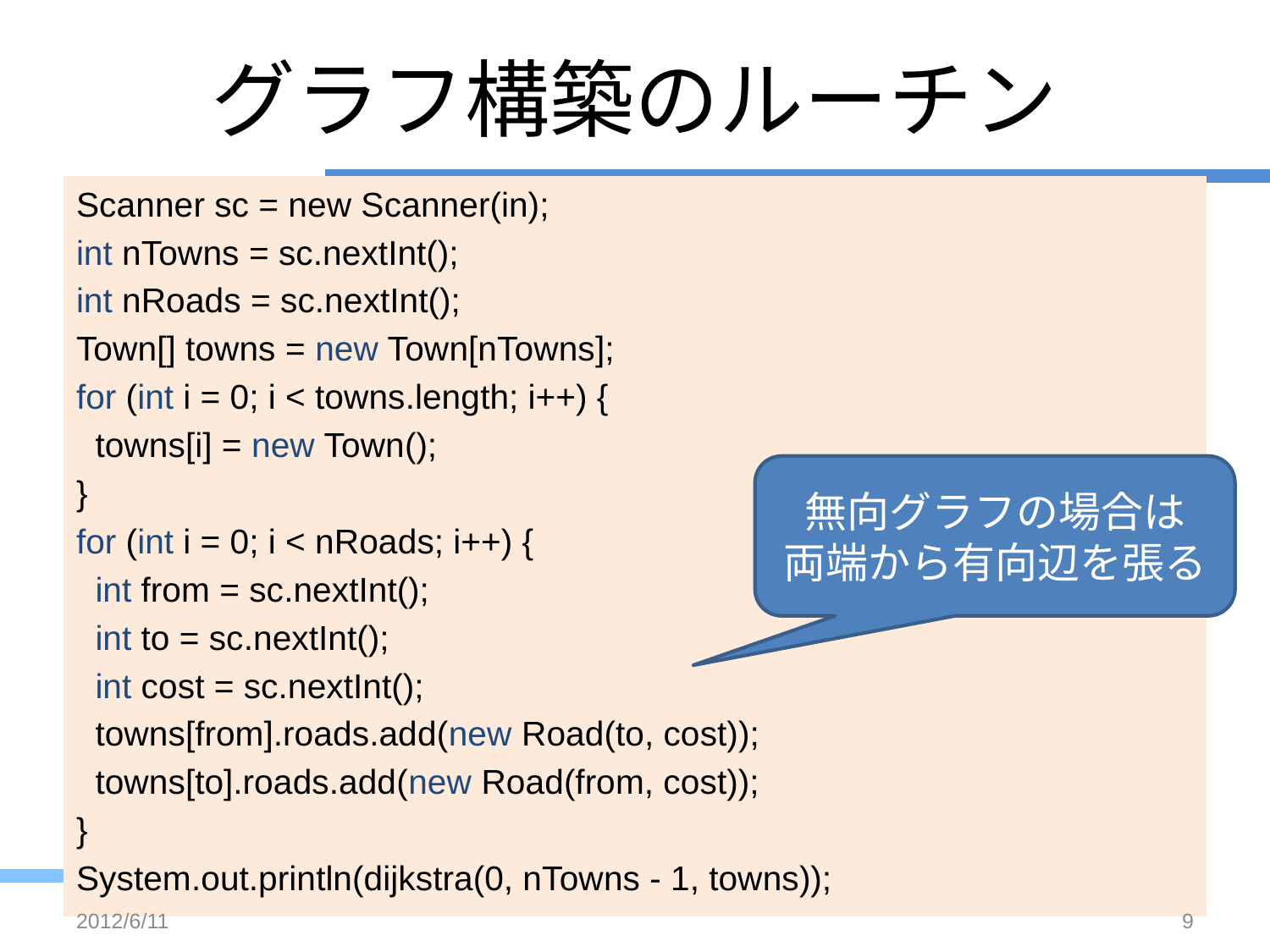

# グラフ構築のルーチン
Scanner sc = new Scanner(in);
int nTowns = sc.nextInt();
int nRoads = sc.nextInt();
Town[] towns = new Town[nTowns];
for (int i = 0; i < towns.length; i++) {
  towns[i] = new Town();
}
for (int i = 0; i < nRoads; i++) {
  int from = sc.nextInt();
  int to = sc.nextInt();
  int cost = sc.nextInt();
  towns[from].roads.add(new Road(to, cost));
  towns[to].roads.add(new Road(from, cost));
}
System.out.println(dijkstra(0, nTowns - 1, towns));

無向グラフの場合は
両端から有向辺を張る
2012/6/11

9